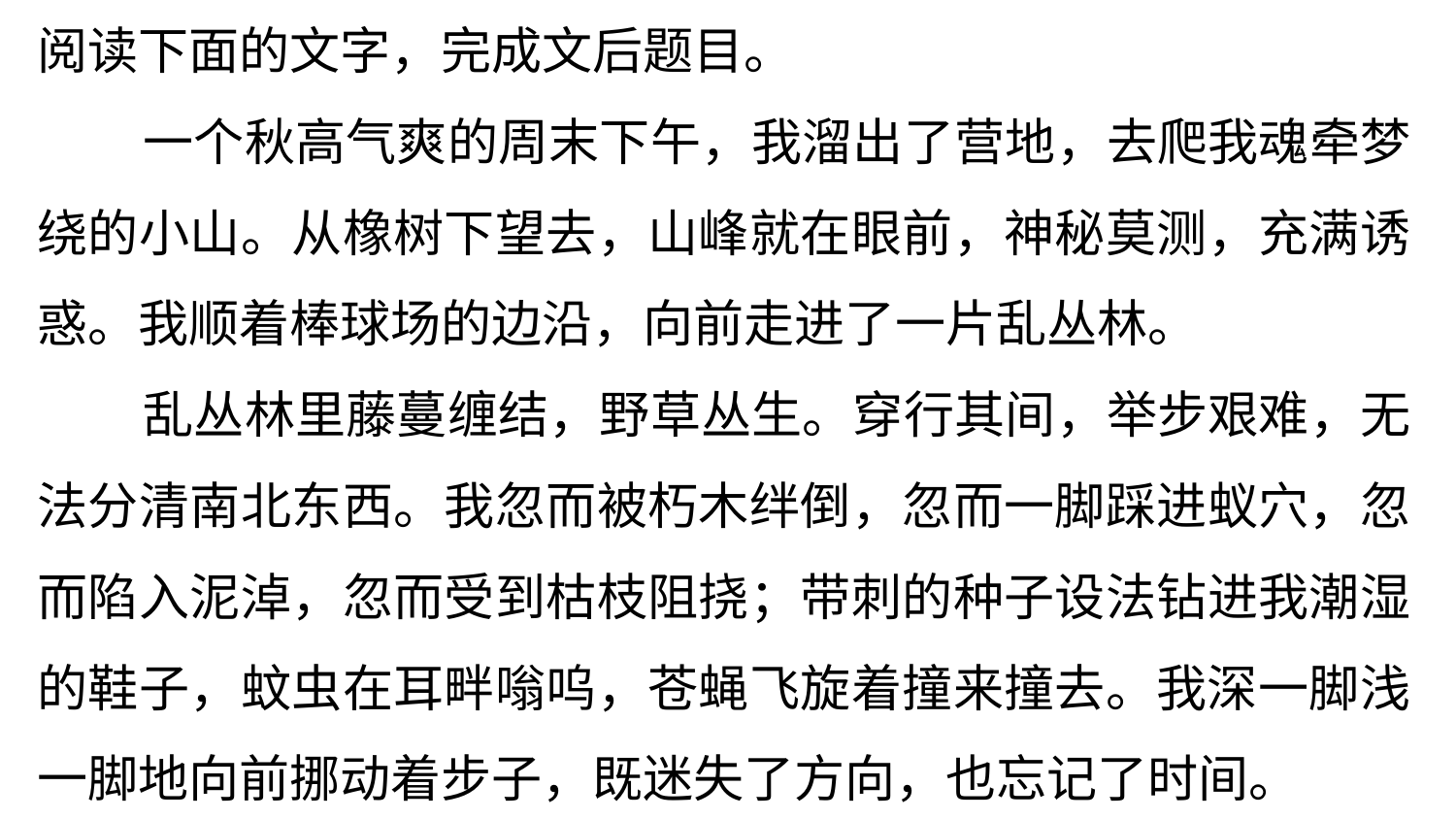

阅读下面的文字，完成文后题目。
        一个秋高气爽的周末下午，我溜出了营地，去爬我魂牵梦绕的小山。从橡树下望去，山峰就在眼前，神秘莫测，充满诱惑。我顺着棒球场的边沿，向前走进了一片乱丛林。
        乱丛林里藤蔓缠结，野草丛生。穿行其间，举步艰难，无法分清南北东西。我忽而被朽木绊倒，忽而一脚踩进蚁穴，忽而陷入泥淖，忽而受到枯枝阻挠；带刺的种子设法钻进我潮湿的鞋子，蚊虫在耳畔嗡呜，苍蝇飞旋着撞来撞去。我深一脚浅一脚地向前挪动着步子，既迷失了方向，也忘记了时间。